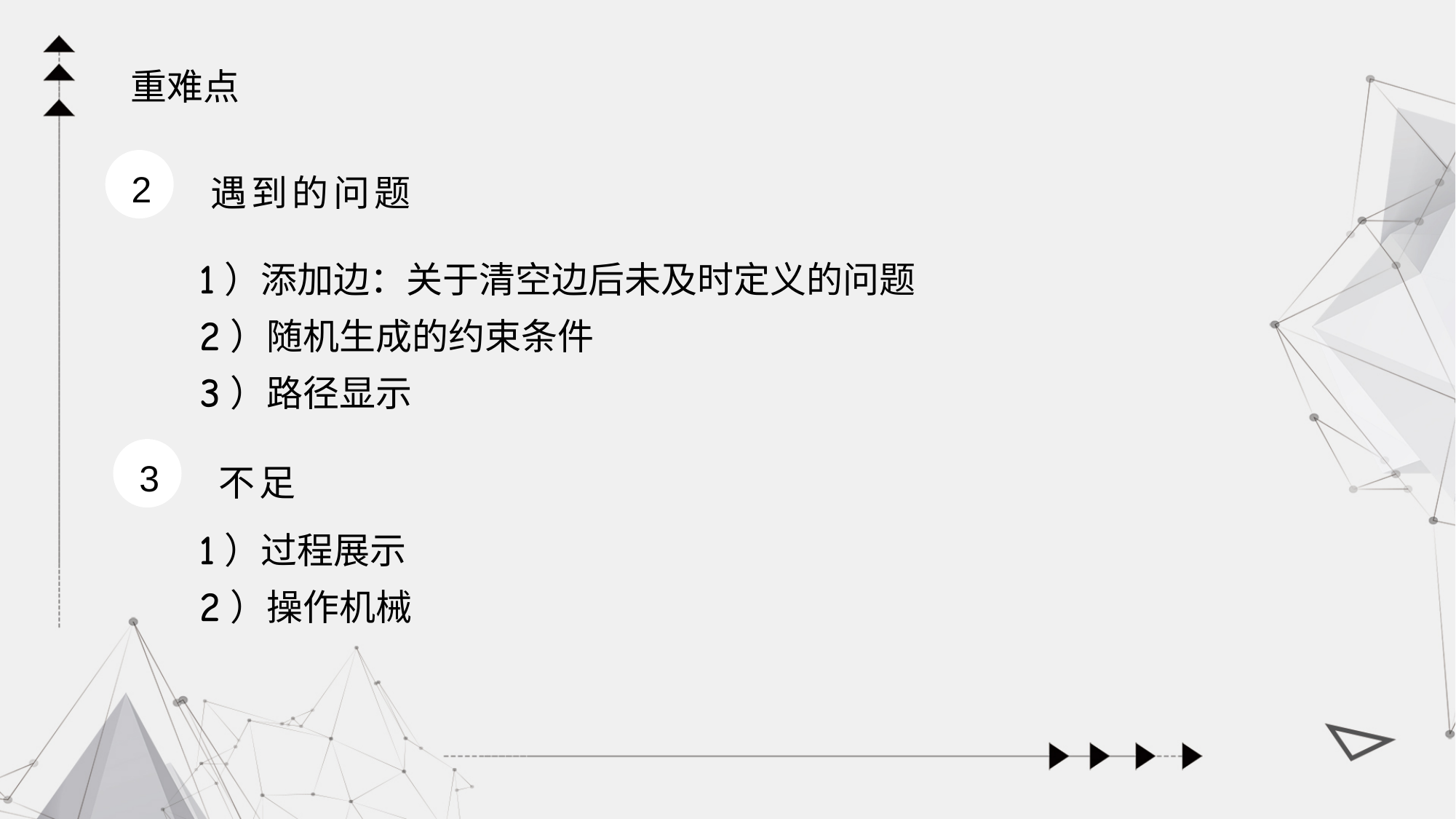

重难点

遇到的问题
2
1）添加边：关于清空边后未及时定义的问题
2）随机生成的约束条件
3）路径显示

不足
3
1）过程展示
2）操作机械